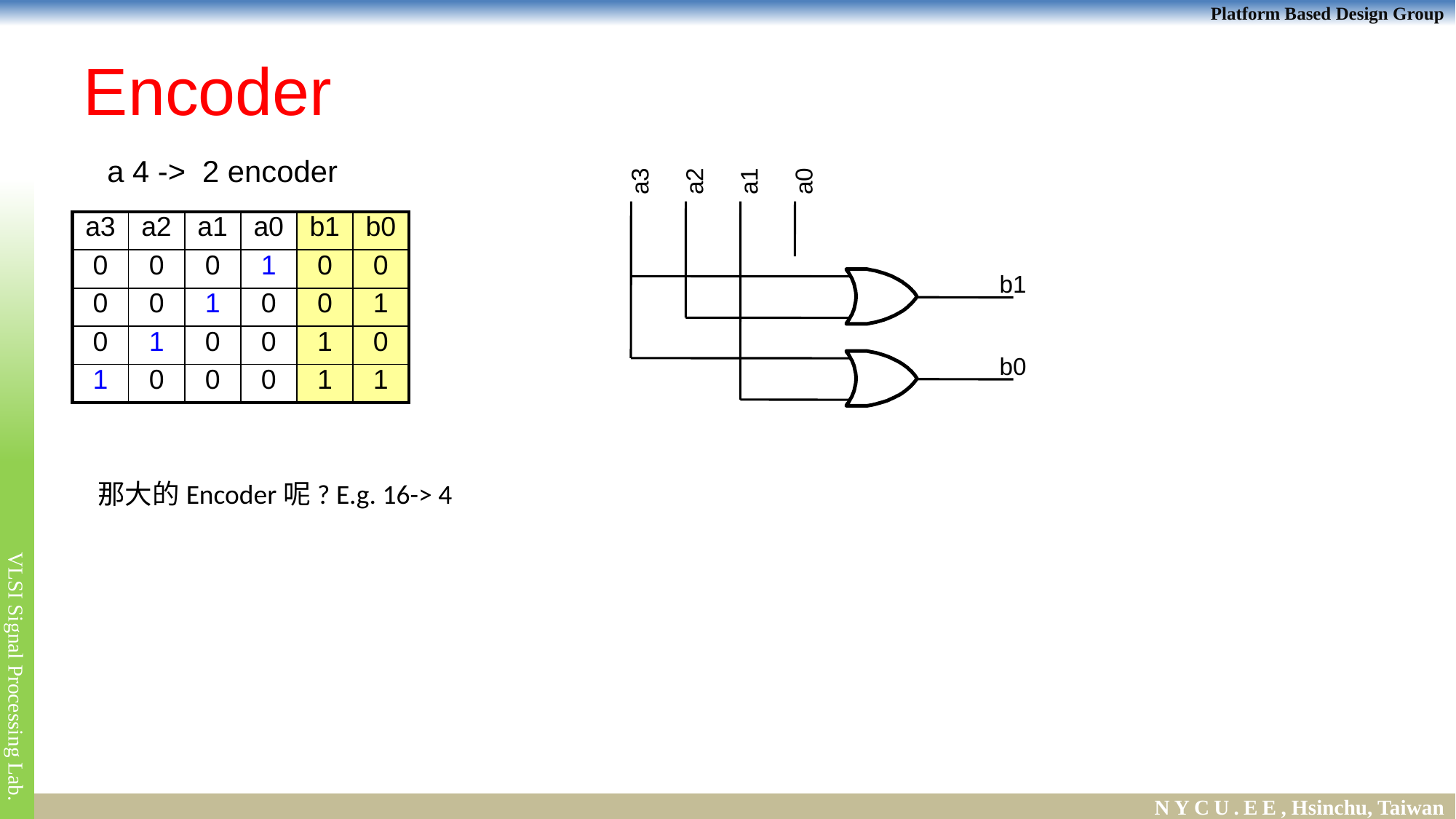

# Encoder
a 4 ->  2 encoder
3
2
1
0
a
a
a
a

b
1

b
0

| a3 | a2 | a1 | a0 | b1 | b0 |
| --- | --- | --- | --- | --- | --- |
| 0 | 0 | 0 | 1 | 0 | 0 |
| 0 | 0 | 1 | 0 | 0 | 1 |
| 0 | 1 | 0 | 0 | 1 | 0 |
| 1 | 0 | 0 | 0 | 1 | 1 |
那大的Encoder呢? E.g. 16-> 4